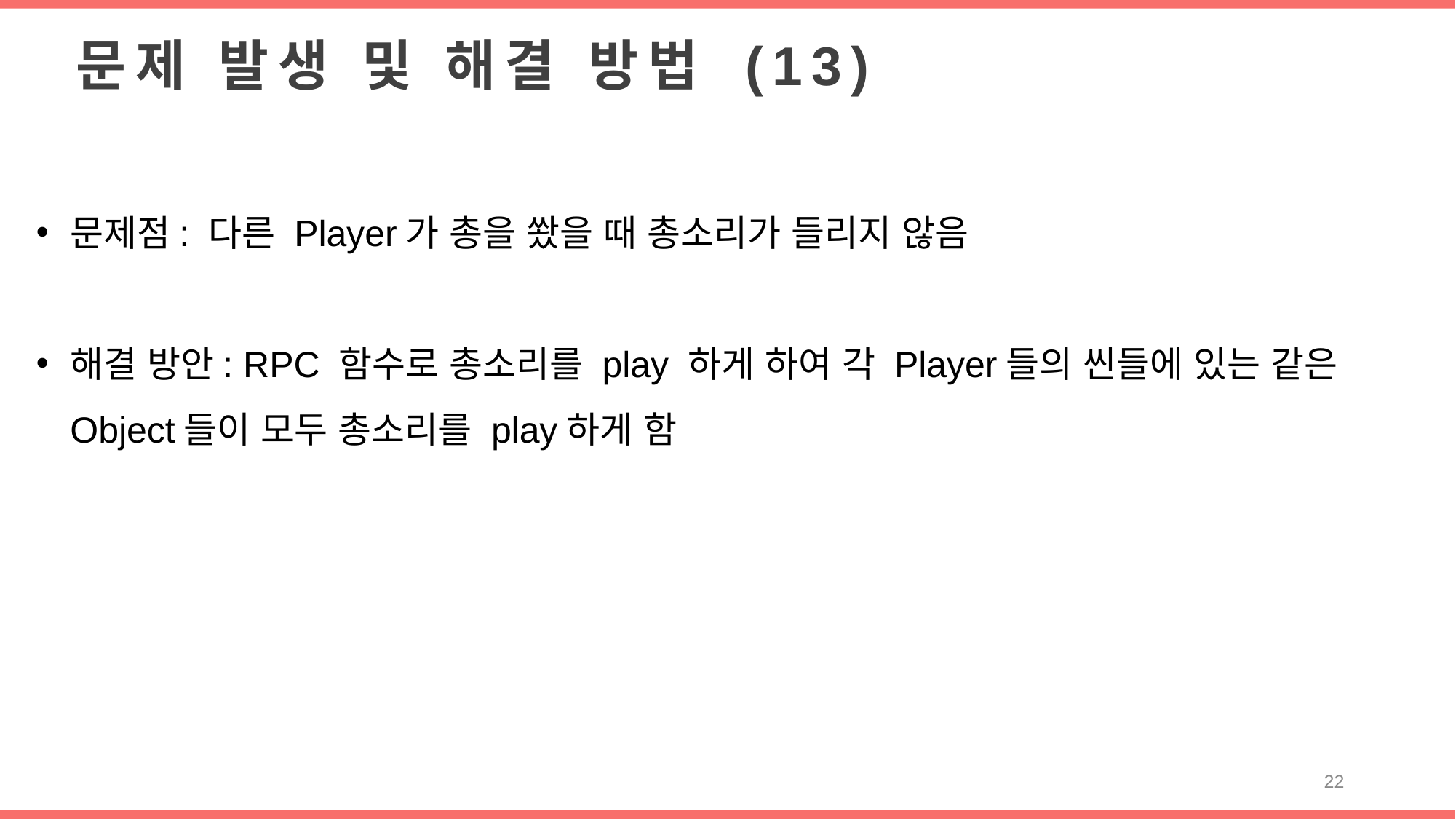

문제 발생 및 해결 방법 (13)
문제점: 다른 Player가 총을 쐈을 때 총소리가 들리지 않음

해결 방안: RPC 함수로 총소리를 play 하게 하여 각 Player들의 씬들에 있는 같은 Object들이 모두 총소리를 play하게 함
22